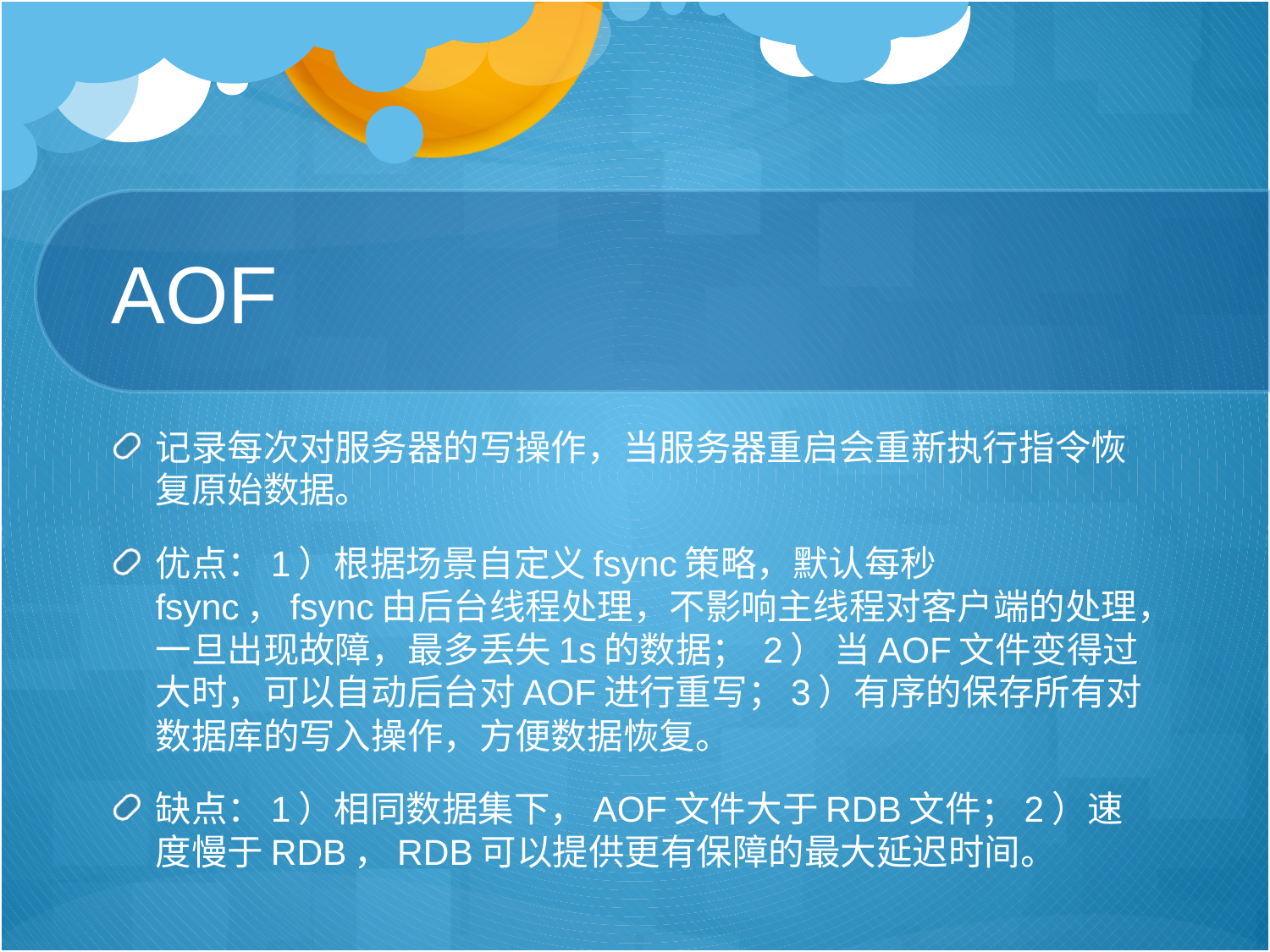

# AOF
记录每次对服务器的写操作，当服务器重启会重新执行指令恢复原始数据。
优点：1）根据场景自定义fsync策略，默认每秒fsync，fsync由后台线程处理，不影响主线程对客户端的处理，一旦出现故障，最多丢失1s的数据； 2） 当AOF文件变得过大时，可以自动后台对AOF进行重写；3）有序的保存所有对数据库的写入操作，方便数据恢复。
缺点：1）相同数据集下，AOF文件大于RDB文件；2）速度慢于RDB，RDB可以提供更有保障的最大延迟时间。